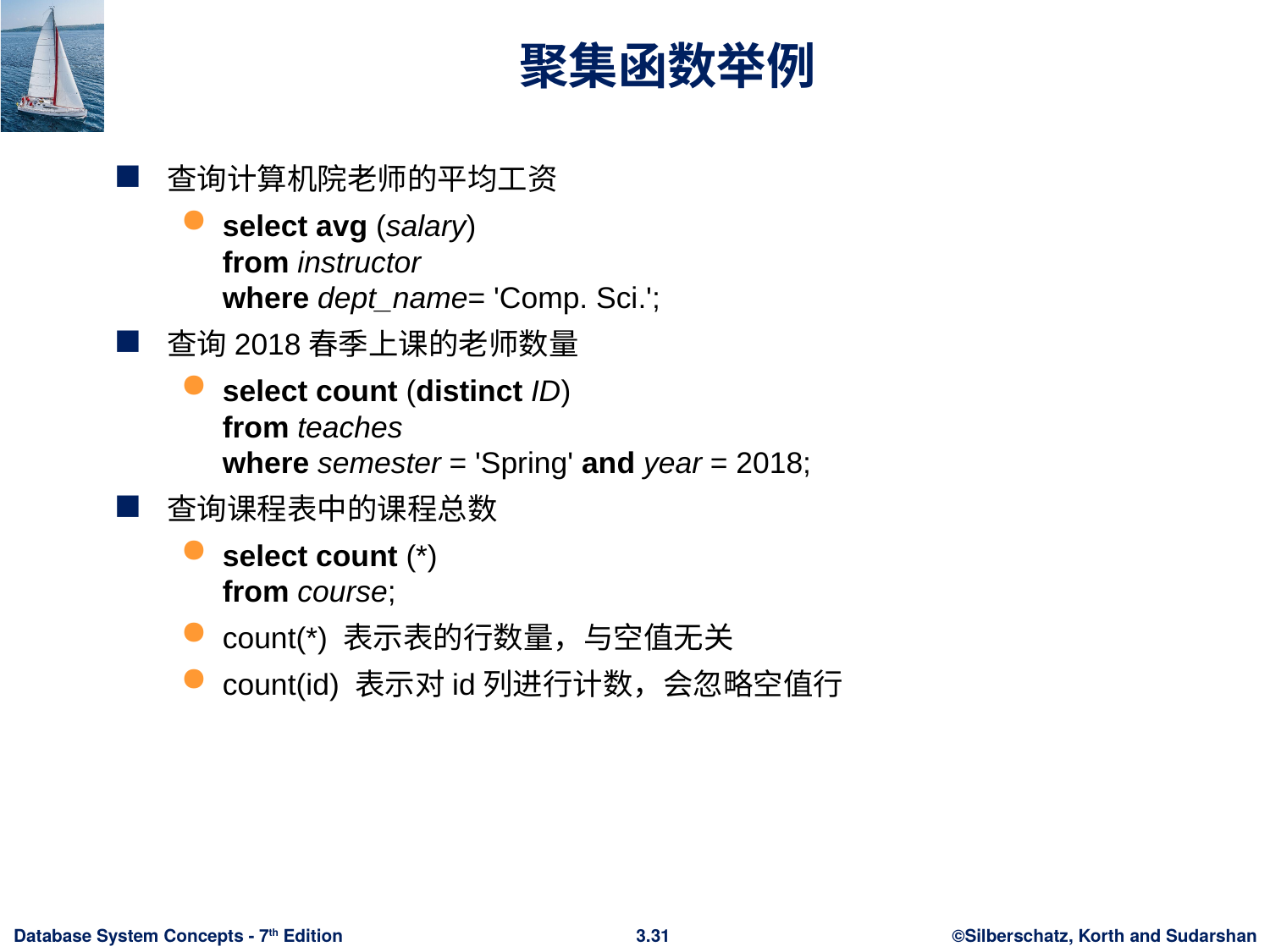

# 聚集函数举例
查询计算机院老师的平均工资
select avg (salary)
from instructor
where dept_name= 'Comp. Sci.';
查询2018春季上课的老师数量
select count (distinct ID)
from teaches
where semester = 'Spring' and year = 2018;
查询课程表中的课程总数
select count (*)
from course;
count(*) 表示表的行数量，与空值无关
count(id) 表示对id列进行计数，会忽略空值行